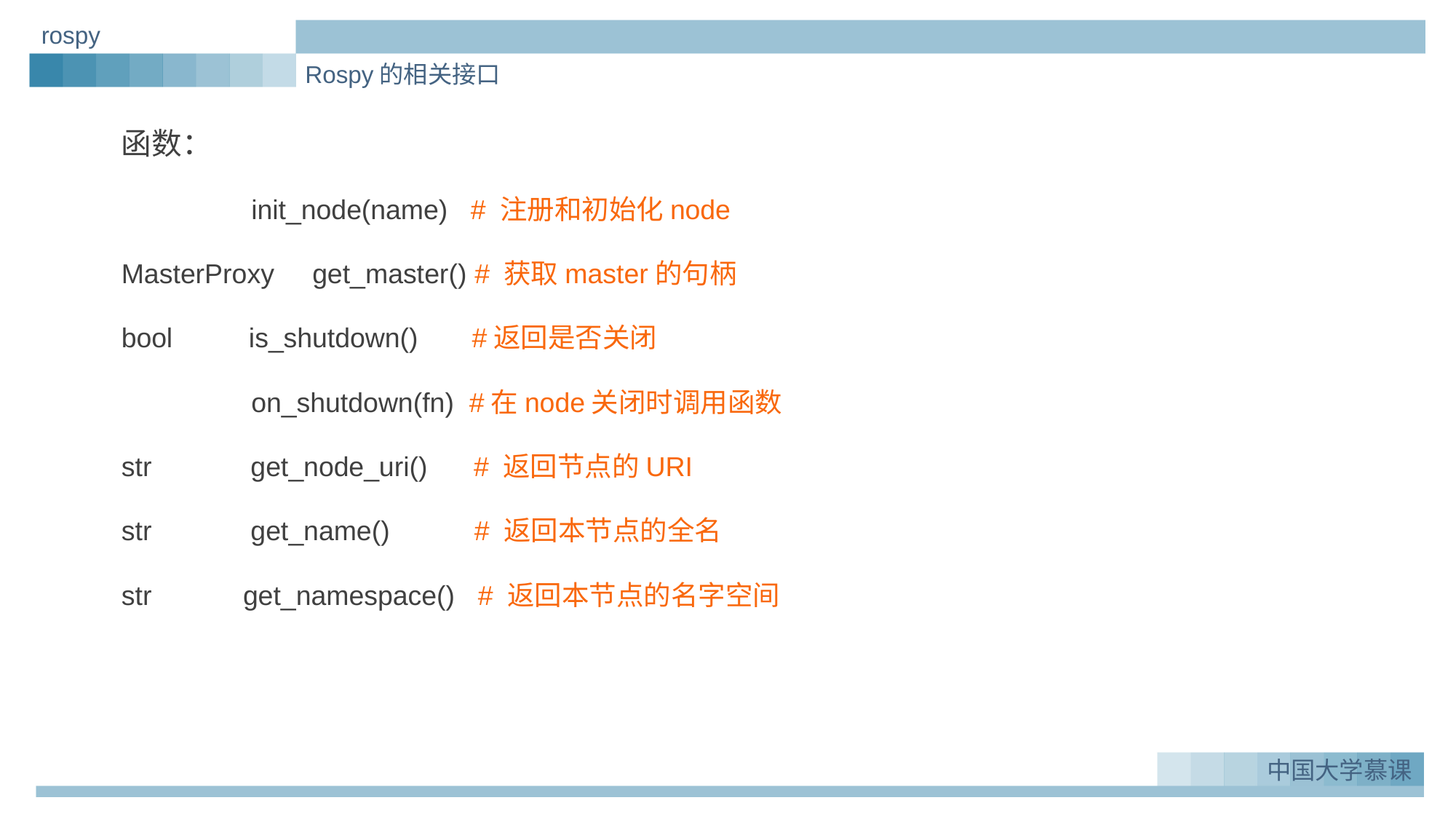

rospy
Rospy的相关接口
函数：
                 init_node(name)   # 注册和初始化node
MasterProxy     get_master() # 获取master的句柄
bool          is_shutdown()       #返回是否关闭
                 on_shutdown(fn)  #在node关闭时调用函数
str             get_node_uri()      # 返回节点的URI
str             get_name()           # 返回本节点的全名
str            get_namespace()   # 返回本节点的名字空间

中国大学慕课